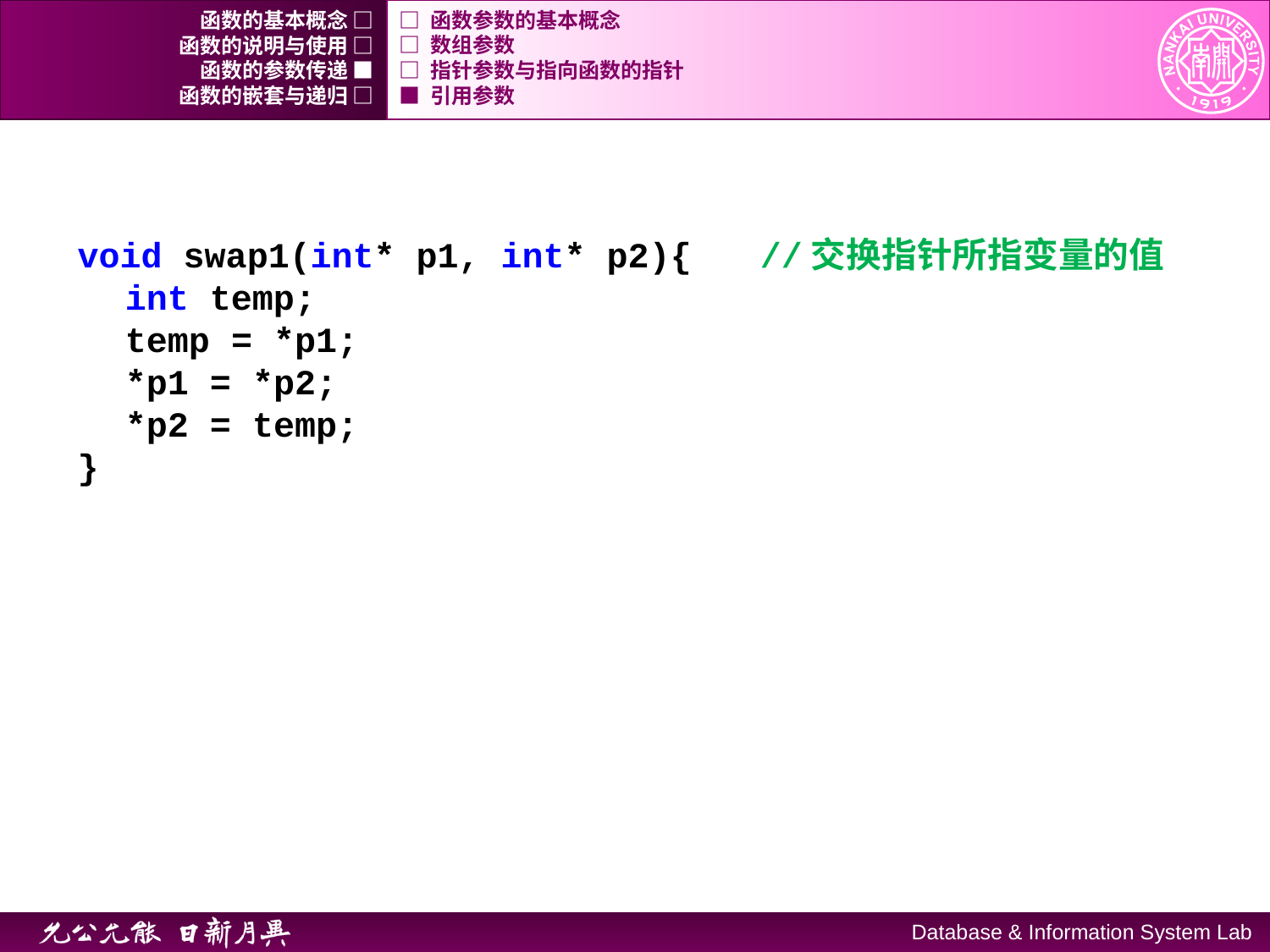

函数的基本概念 □
□ 函数参数的基本概念
函数的说明与使用 □
□ 数组参数
函数的参数传递 ■
□ 指针参数与指向函数的指针
函数的嵌套与递归 □
■ 引用参数
void swap1(int* p1, int* p2){	//交换指针所指变量的值
	int temp;
	temp = *p1;
	*p1 = *p2;
	*p2 = temp;
}